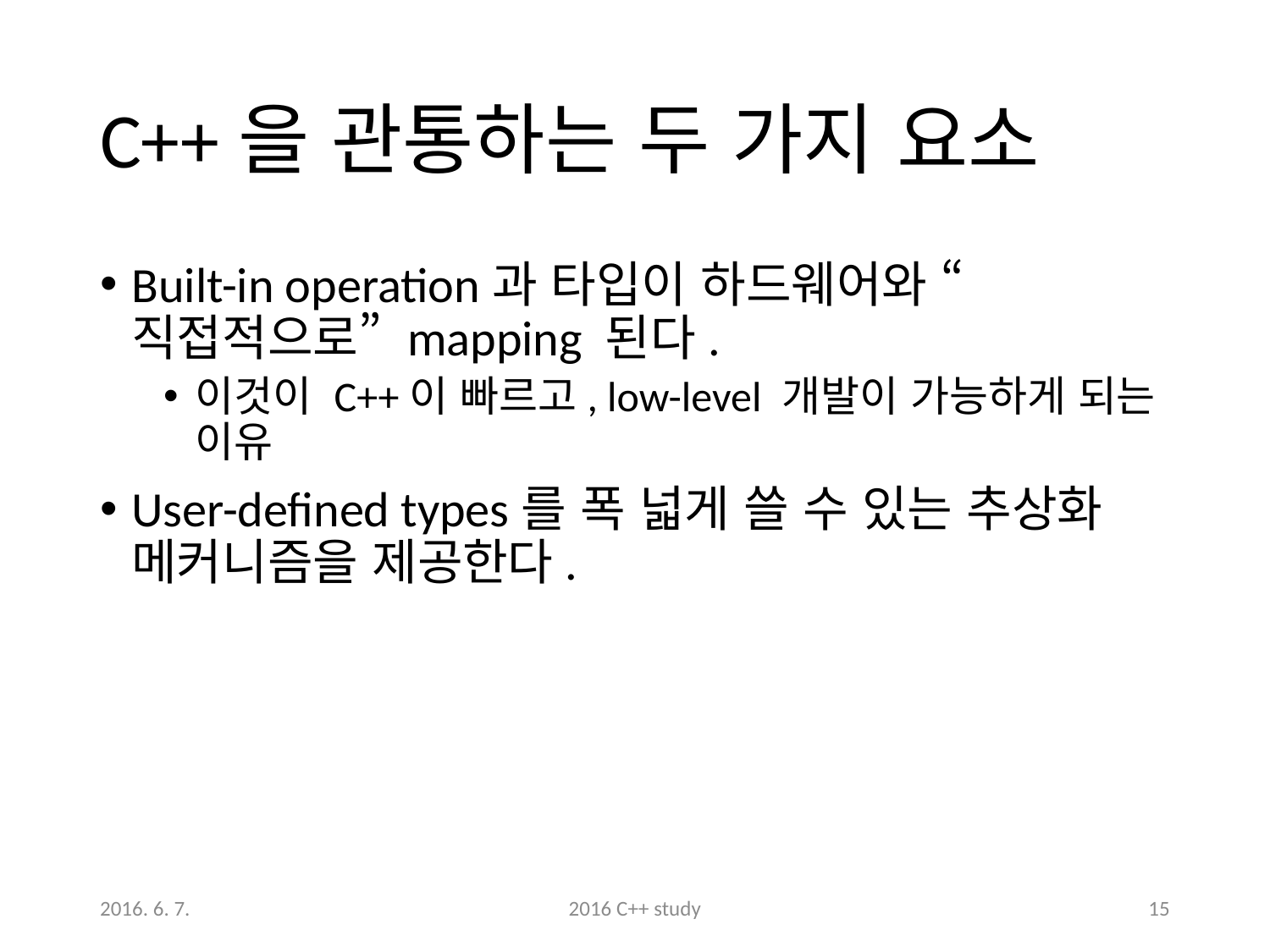

# C++을 관통하는 두 가지 요소
Built-in operation과 타입이 하드웨어와 “직접적으로” mapping 된다.
이것이 C++이 빠르고, low-level 개발이 가능하게 되는 이유
User-defined types를 폭 넓게 쓸 수 있는 추상화 메커니즘을 제공한다.
2016. 6. 7.
2016 C++ study
15